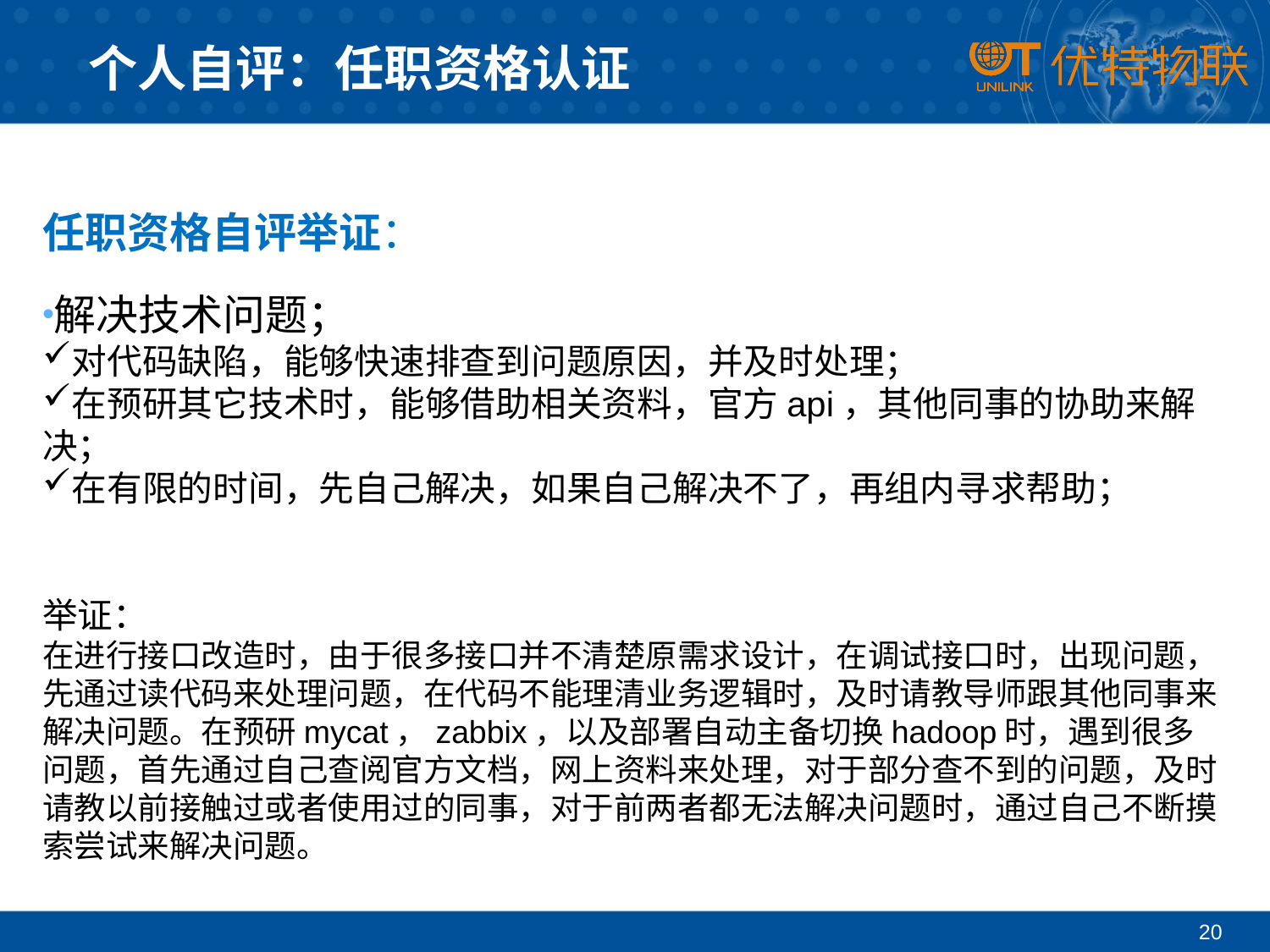

# 个人自评：任职资格认证
任职资格自评举证：
解决技术问题；
对代码缺陷，能够快速排查到问题原因，并及时处理；
在预研其它技术时，能够借助相关资料，官方api，其他同事的协助来解决；
在有限的时间，先自己解决，如果自己解决不了，再组内寻求帮助；

举证：
在进行接口改造时，由于很多接口并不清楚原需求设计，在调试接口时，出现问题，先通过读代码来处理问题，在代码不能理清业务逻辑时，及时请教导师跟其他同事来解决问题。在预研mycat，zabbix，以及部署自动主备切换hadoop时，遇到很多问题，首先通过自己查阅官方文档，网上资料来处理，对于部分查不到的问题，及时请教以前接触过或者使用过的同事，对于前两者都无法解决问题时，通过自己不断摸索尝试来解决问题。

20